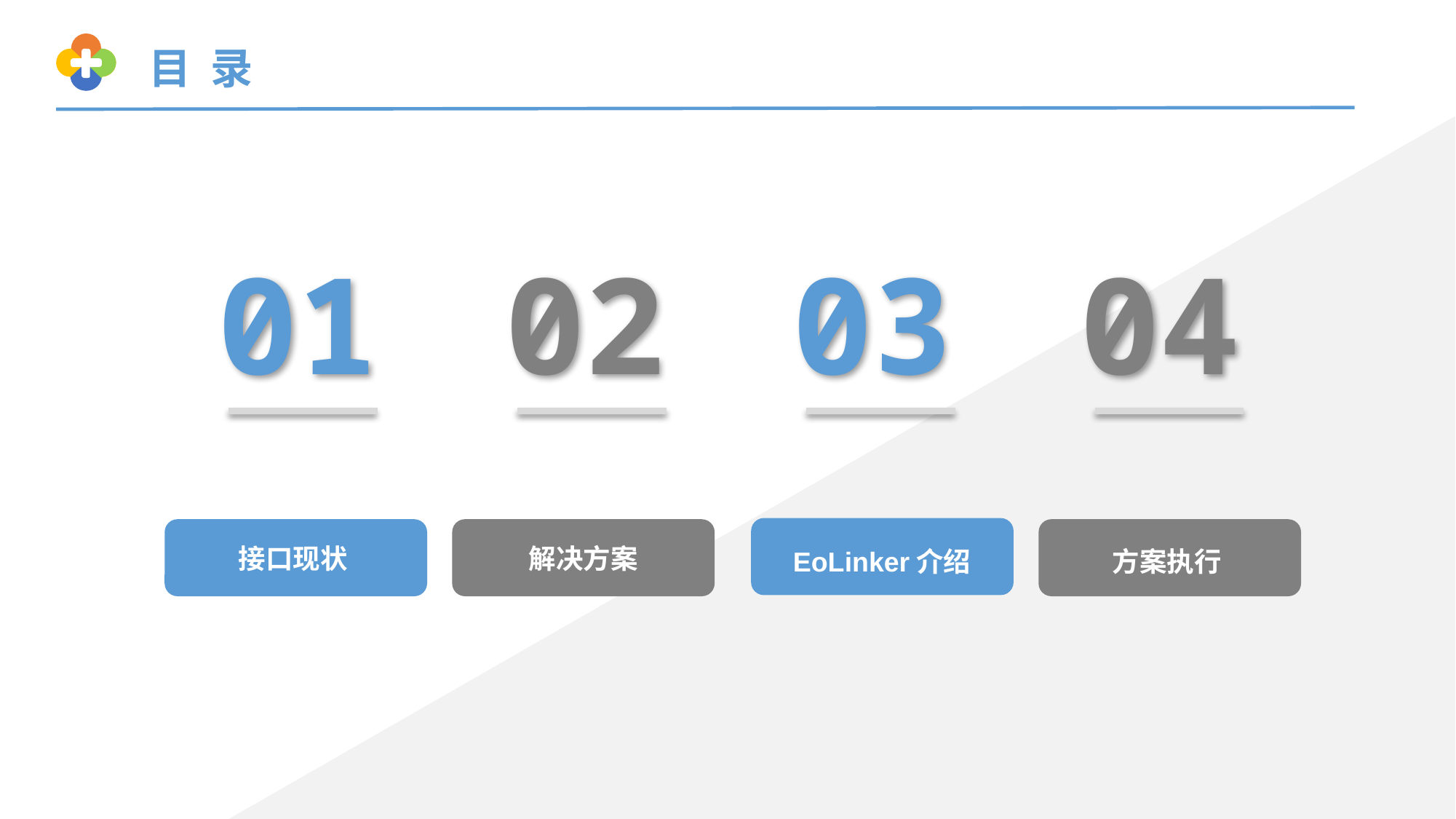

目  录
01
02
03
04

接口现状
解决方案

EoLinker介绍
方案执行